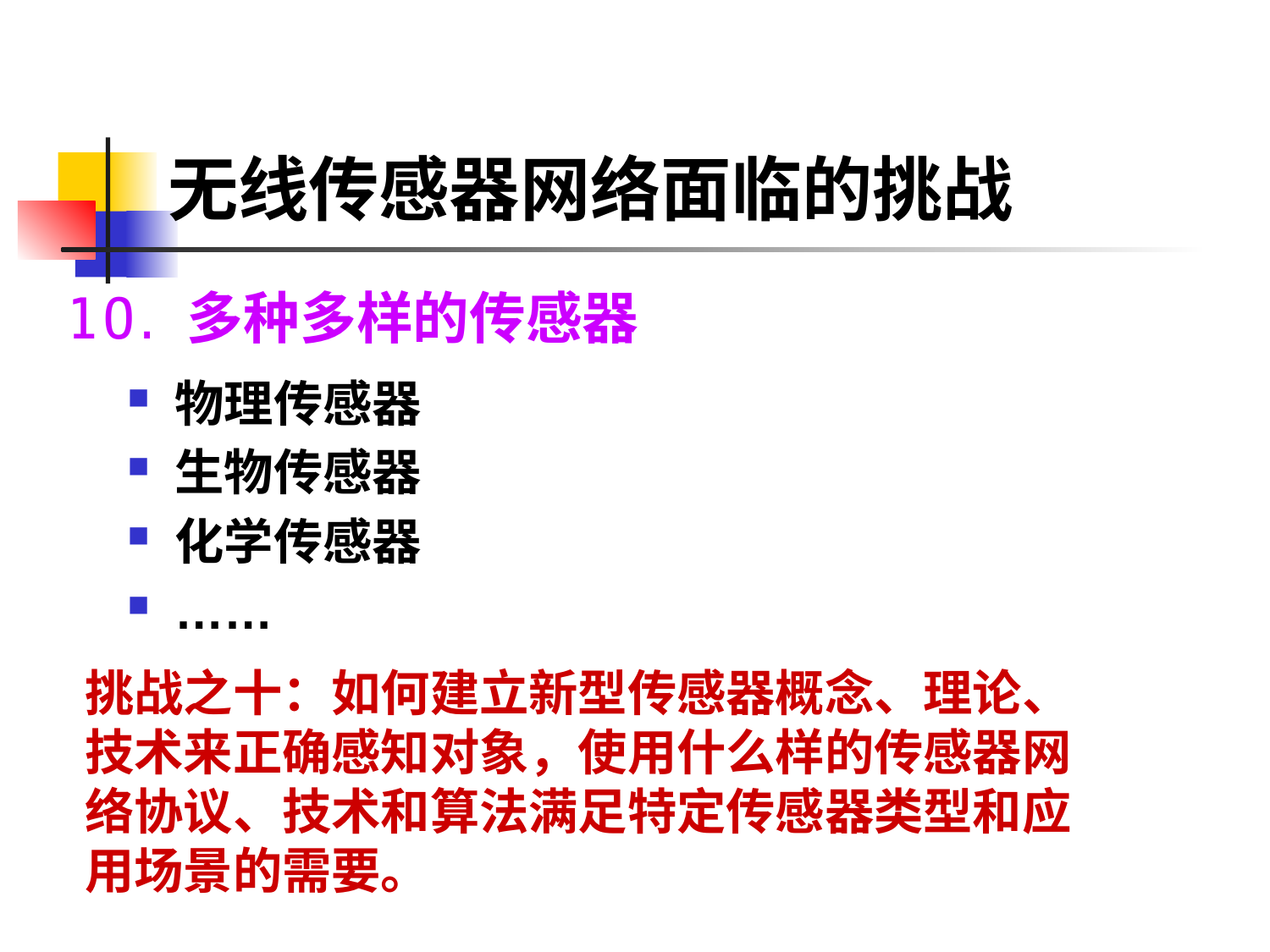

# 无线传感器网络面临的挑战
10. 多种多样的传感器
物理传感器
生物传感器
化学传感器
……
	挑战之十：如何建立新型传感器概念、理论、技术来正确感知对象，使用什么样的传感器网络协议、技术和算法满足特定传感器类型和应用场景的需要。